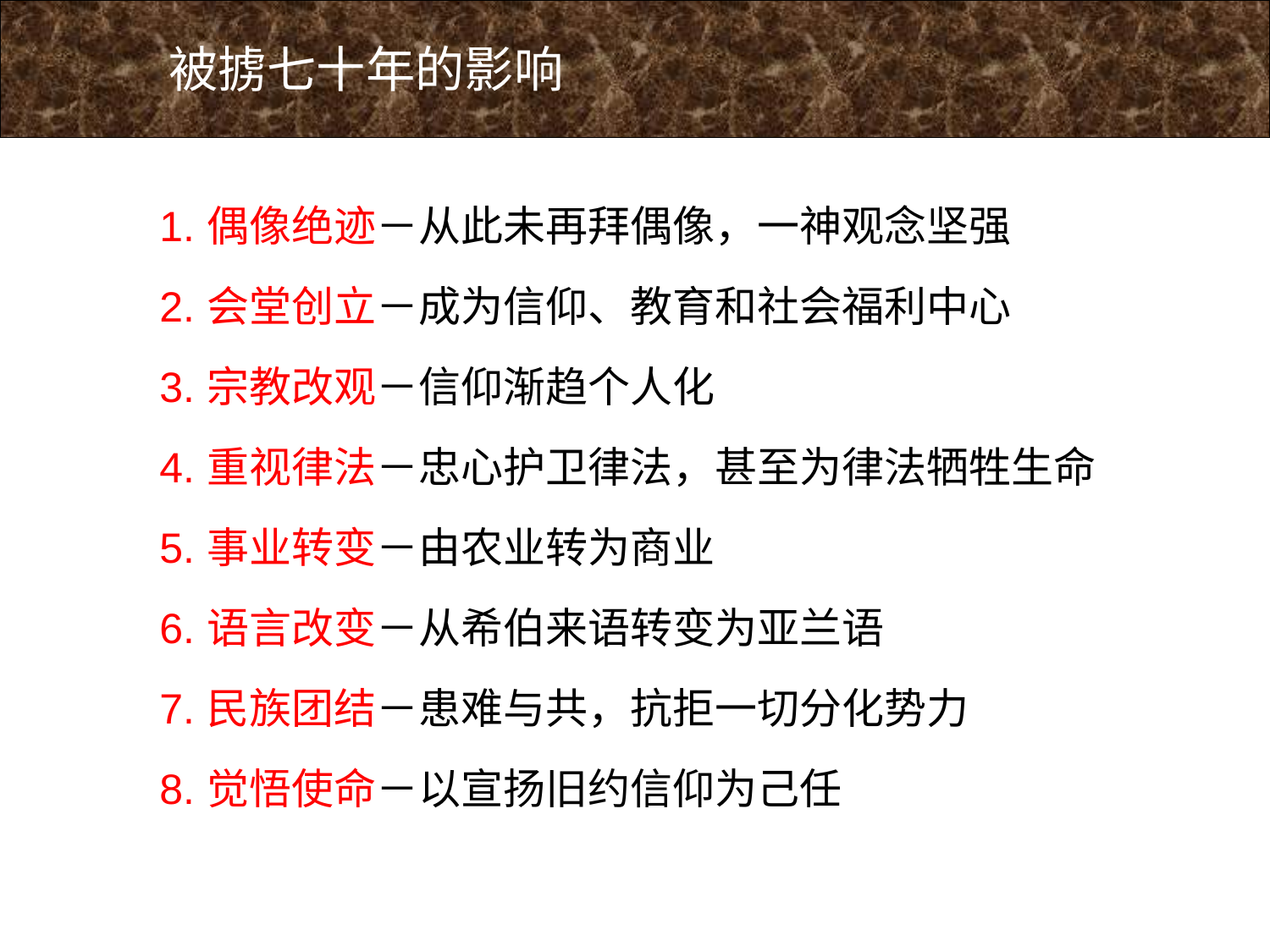

被掳七十年的影响
偶像绝迹－从此未再拜偶像，一神观念坚强
会堂创立－成为信仰、教育和社会福利中心
宗教改观－信仰渐趋个人化
重视律法－忠心护卫律法，甚至为律法牺牲生命
事业转变－由农业转为商业
语言改变－从希伯来语转变为亚兰语
民族团结－患难与共，抗拒一切分化势力
觉悟使命－以宣扬旧约信仰为己任